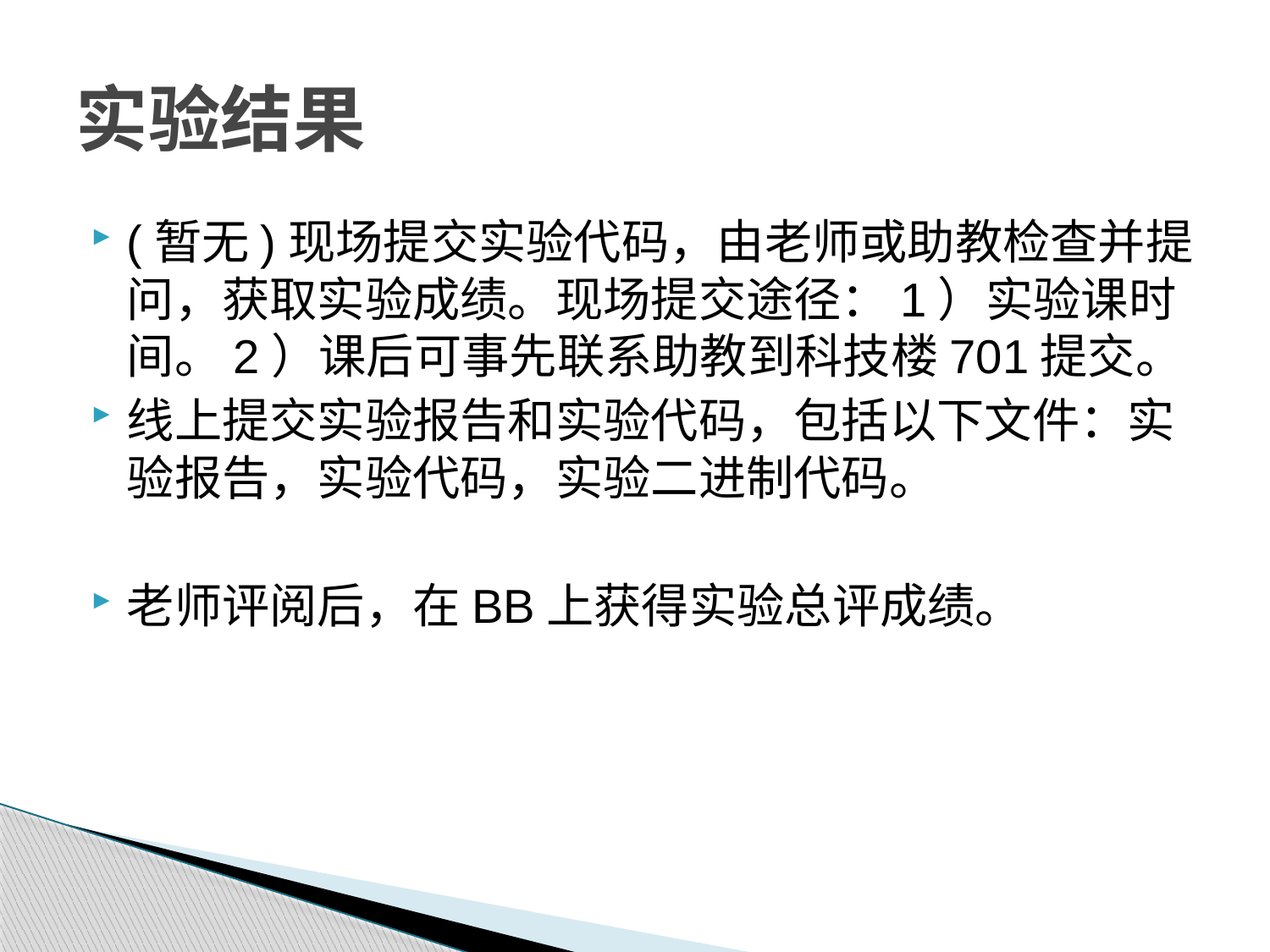

# 实验结果
(暂无)现场提交实验代码，由老师或助教检查并提问，获取实验成绩。现场提交途径：1）实验课时间。2）课后可事先联系助教到科技楼701提交。
线上提交实验报告和实验代码，包括以下文件：实验报告，实验代码，实验二进制代码。

老师评阅后，在BB上获得实验总评成绩。